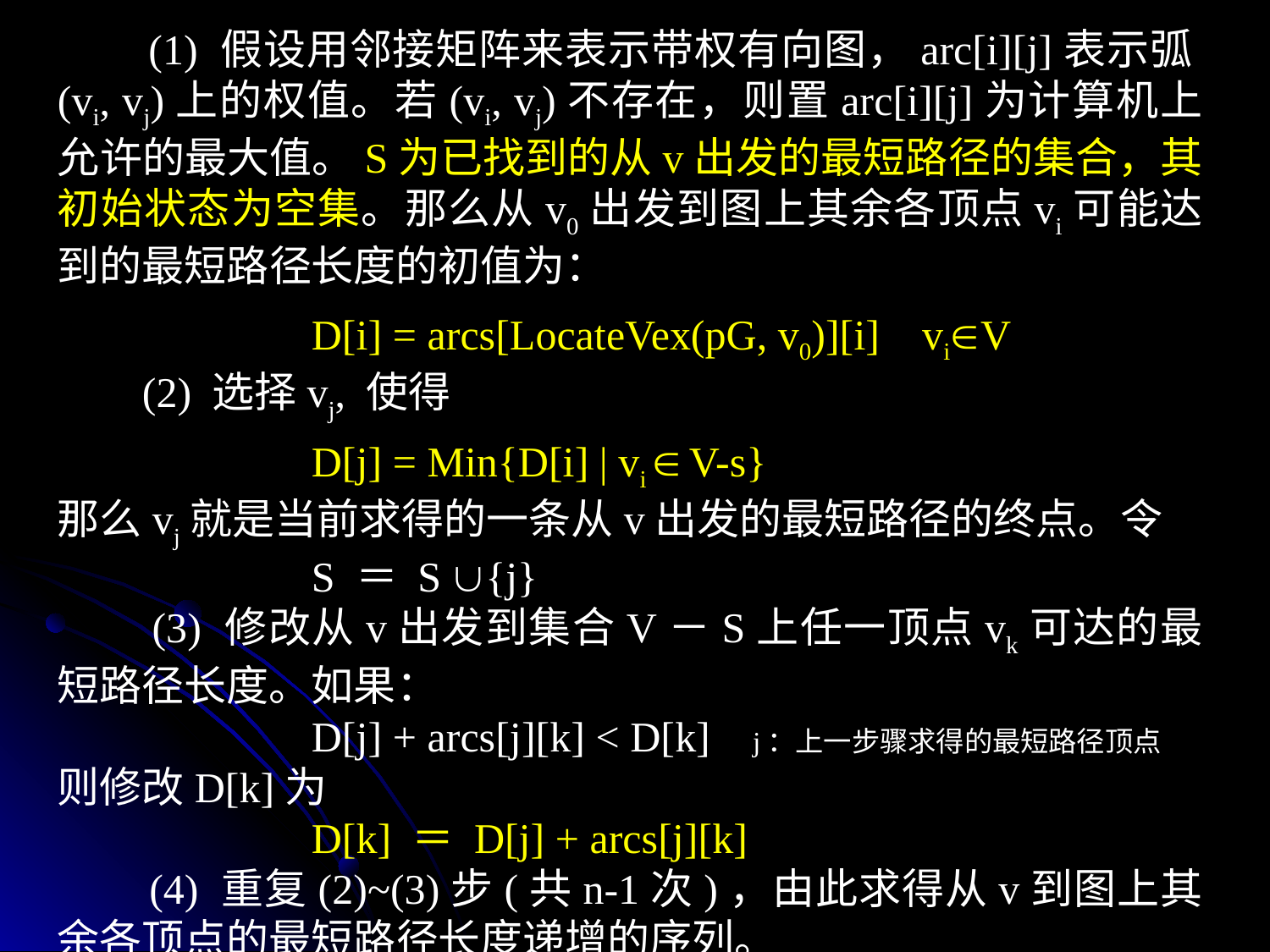

(1) 假设用邻接矩阵来表示带权有向图，arc[i][j]表示弧(vi, vj)上的权值。若(vi, vj)不存在，则置arc[i][j]为计算机上允许的最大值。S为已找到的从v出发的最短路径的集合，其初始状态为空集。那么从v0出发到图上其余各顶点vi可能达到的最短路径长度的初值为：
		D[i] = arcs[LocateVex(pG, v0)][i]    vi∈V
        (2) 选择vj, 使得
		D[j] = Min{D[i] | vi ∈ V-s}
那么vj就是当前求得的一条从v出发的最短路径的终点。令
		S ＝ S ∪{j}
        (3) 修改从v出发到集合V－S上任一顶点vk可达的最短路径长度。如果：
		D[j] + arcs[j][k] < D[k]    j：上一步骤求得的最短路径顶点
则修改D[k]为
		D[k] ＝ D[j] + arcs[j][k]
        (4) 重复(2)~(3)步(共n-1次)，由此求得从v到图上其余各顶点的最短路径长度递增的序列。